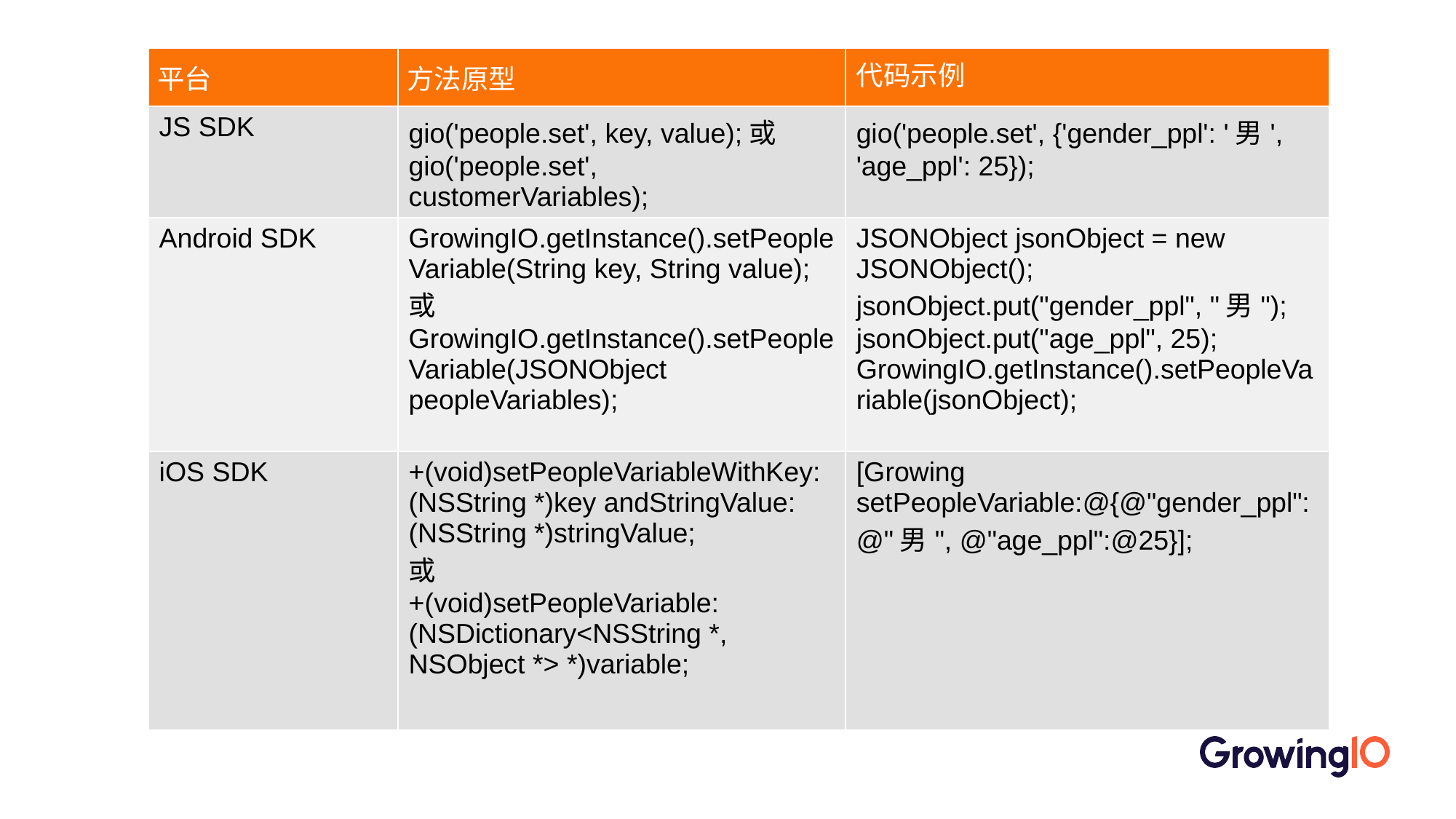

| 平台 | 方法原型 | 代码示例 |
| --- | --- | --- |
| JS SDK | gio('people.set', key, value);或gio('people.set', customerVariables); | gio('people.set', {'gender\_ppl': '男', 'age\_ppl': 25}); |
| Android SDK | GrowingIO.getInstance().setPeopleVariable(String key, String value); 或 GrowingIO.getInstance().setPeopleVariable(JSONObject peopleVariables); | JSONObject jsonObject = new JSONObject(); jsonObject.put("gender\_ppl", "男"); jsonObject.put("age\_ppl", 25); GrowingIO.getInstance().setPeopleVariable(jsonObject); |
| iOS SDK | +(void)setPeopleVariableWithKey:(NSString \*)key andStringValue:(NSString \*)stringValue; 或 +(void)setPeopleVariable:(NSDictionary<NSString \*, NSObject \*> \*)variable; | [Growing setPeopleVariable:@{@"gender\_ppl":@"男", @"age\_ppl":@25}]; |